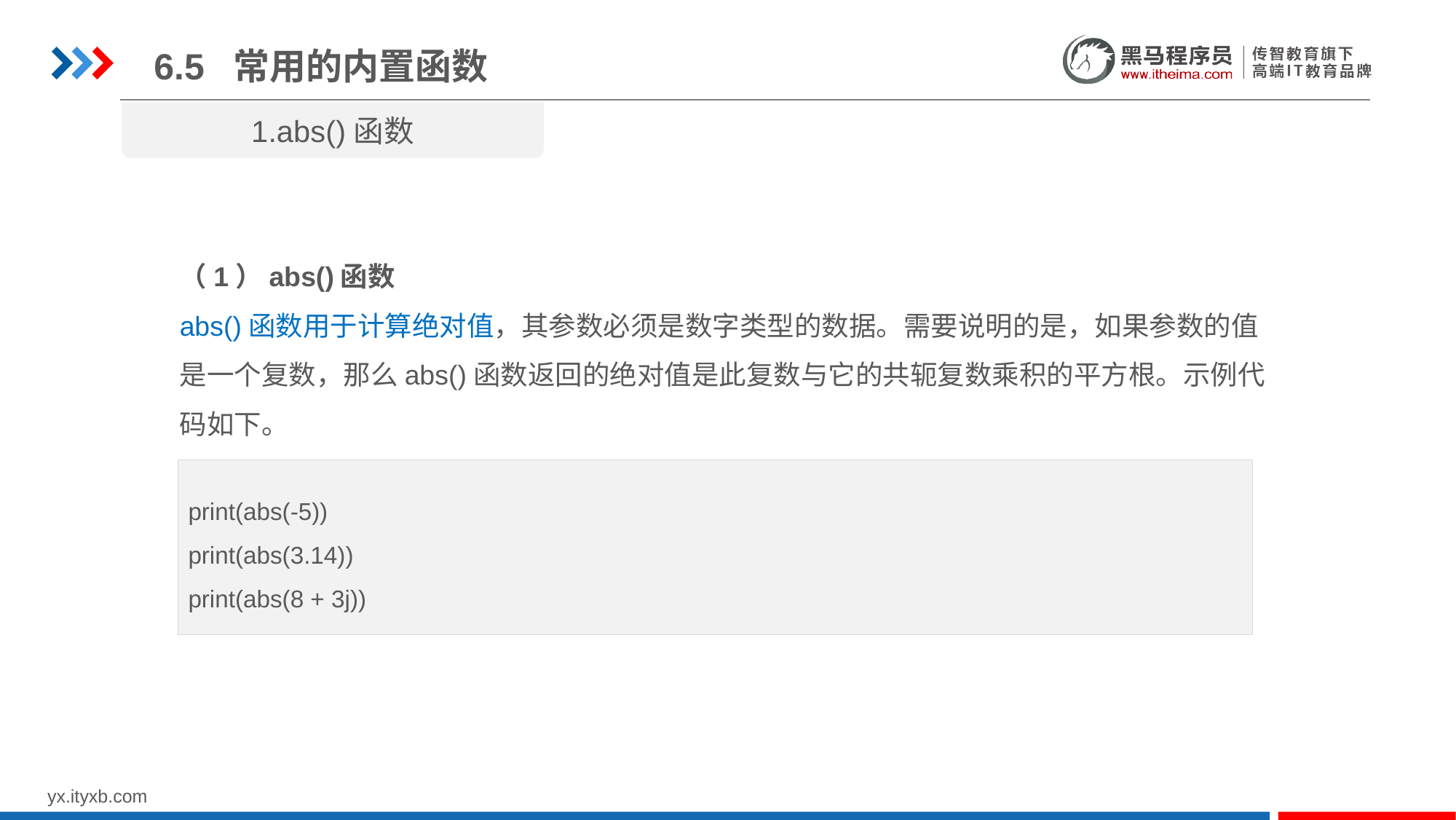

6.5  常用的内置函数

1.abs()函数
（1）abs()函数
abs()函数用于计算绝对值，其参数必须是数字类型的数据。需要说明的是，如果参数的值是一个复数，那么abs()函数返回的绝对值是此复数与它的共轭复数乘积的平方根。示例代码如下。
print(abs(-5))
print(abs(3.14))
print(abs(8 + 3j))